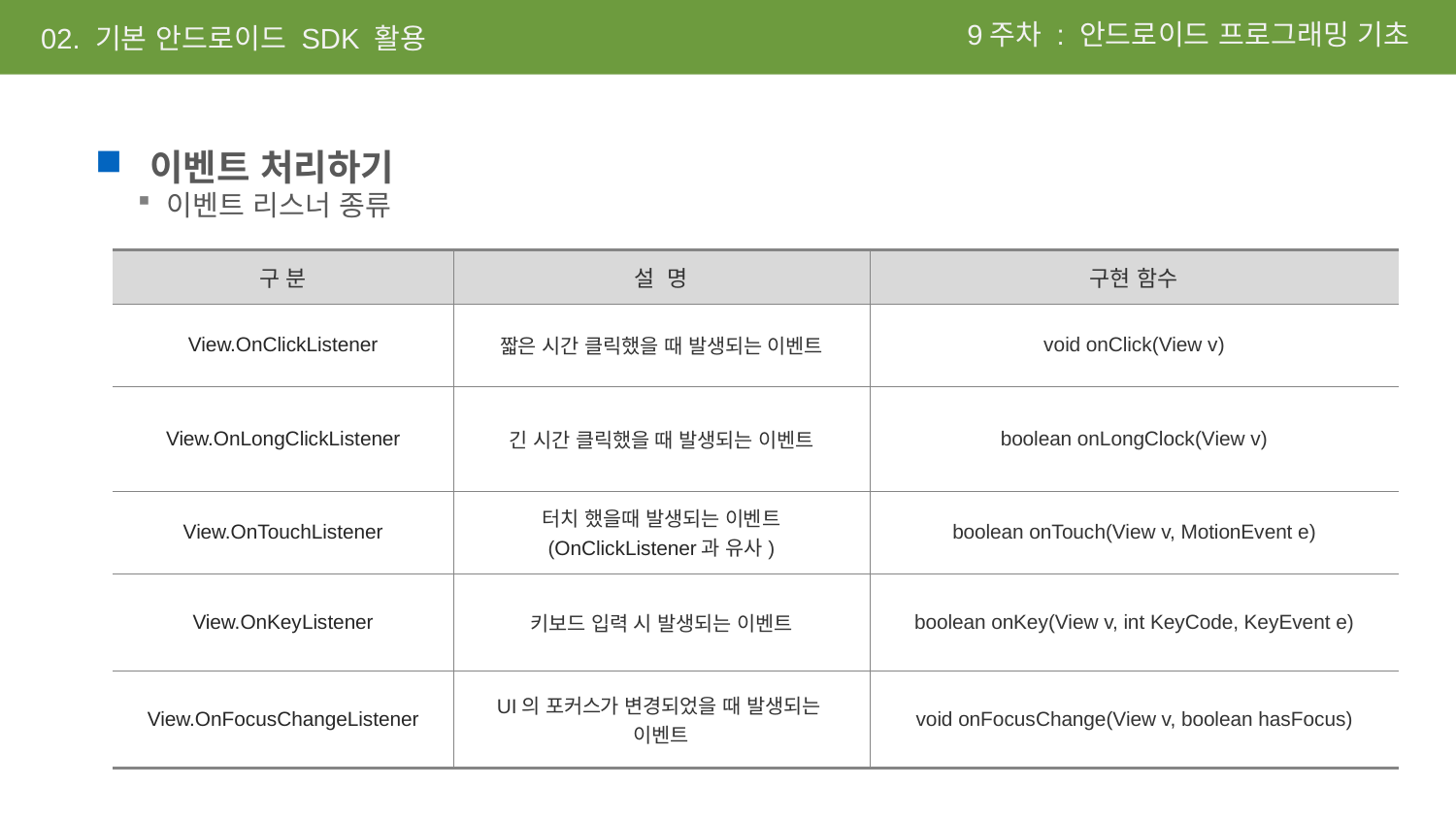

9주차 : 안드로이드 프로그래밍 기초
02. 기본 안드로이드 SDK 활용
이벤트 처리하기
이벤트 리스너 종류
| 구 분 | 설 명 | 구현 함수 |
| --- | --- | --- |
| View.OnClickListener | 짧은 시간 클릭했을 때 발생되는 이벤트 | void onClick(View v) |
| View.OnLongClickListener | 긴 시간 클릭했을 때 발생되는 이벤트 | boolean onLongClock(View v) |
| View.OnTouchListener | 터치 했을때 발생되는 이벤트 (OnClickListener과 유사) | boolean onTouch(View v, MotionEvent e) |
| View.OnKeyListener | 키보드 입력 시 발생되는 이벤트 | boolean onKey(View v, int KeyCode, KeyEvent e) |
| View.OnFocusChangeListener | UI의 포커스가 변경되었을 때 발생되는 이벤트 | void onFocusChange(View v, boolean hasFocus) |